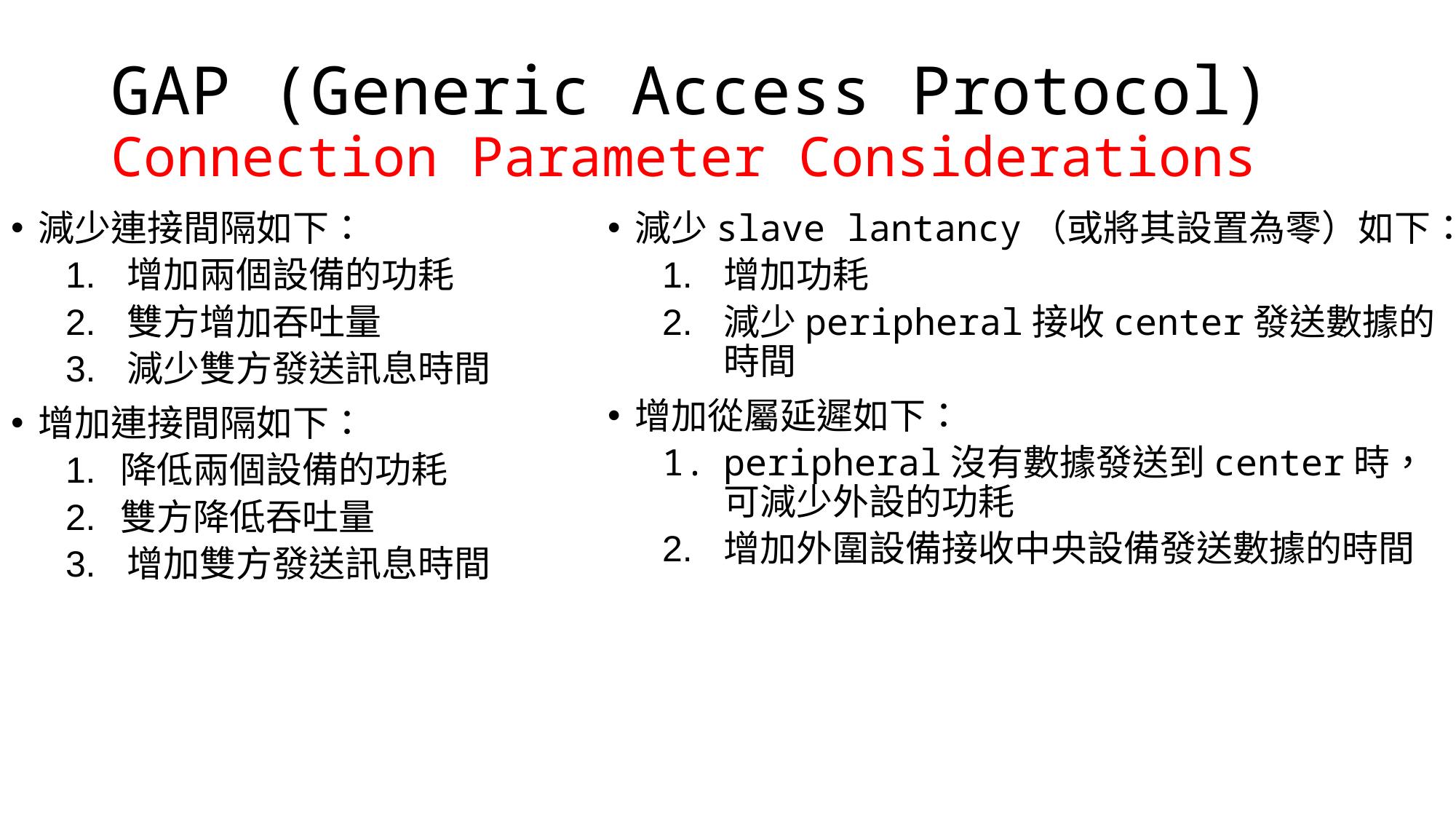

# GAP (Generic Access Protocol) Connection Parameter Considerations
減少連接間隔如下：
增加兩個設備的功耗
雙方增加吞吐量
減少雙方發送訊息時間
增加連接間隔如下：
降低兩個設備的功耗
雙方降低吞吐量
增加雙方發送訊息時間
減少slave lantancy（或將其設置為零）如下：
增加功耗
減少peripheral接收center發送數據的時間
增加從屬延遲如下：
peripheral沒有數據發送到center時，可減少外設的功耗
增加外圍設備接收中央設備發送數據的時間